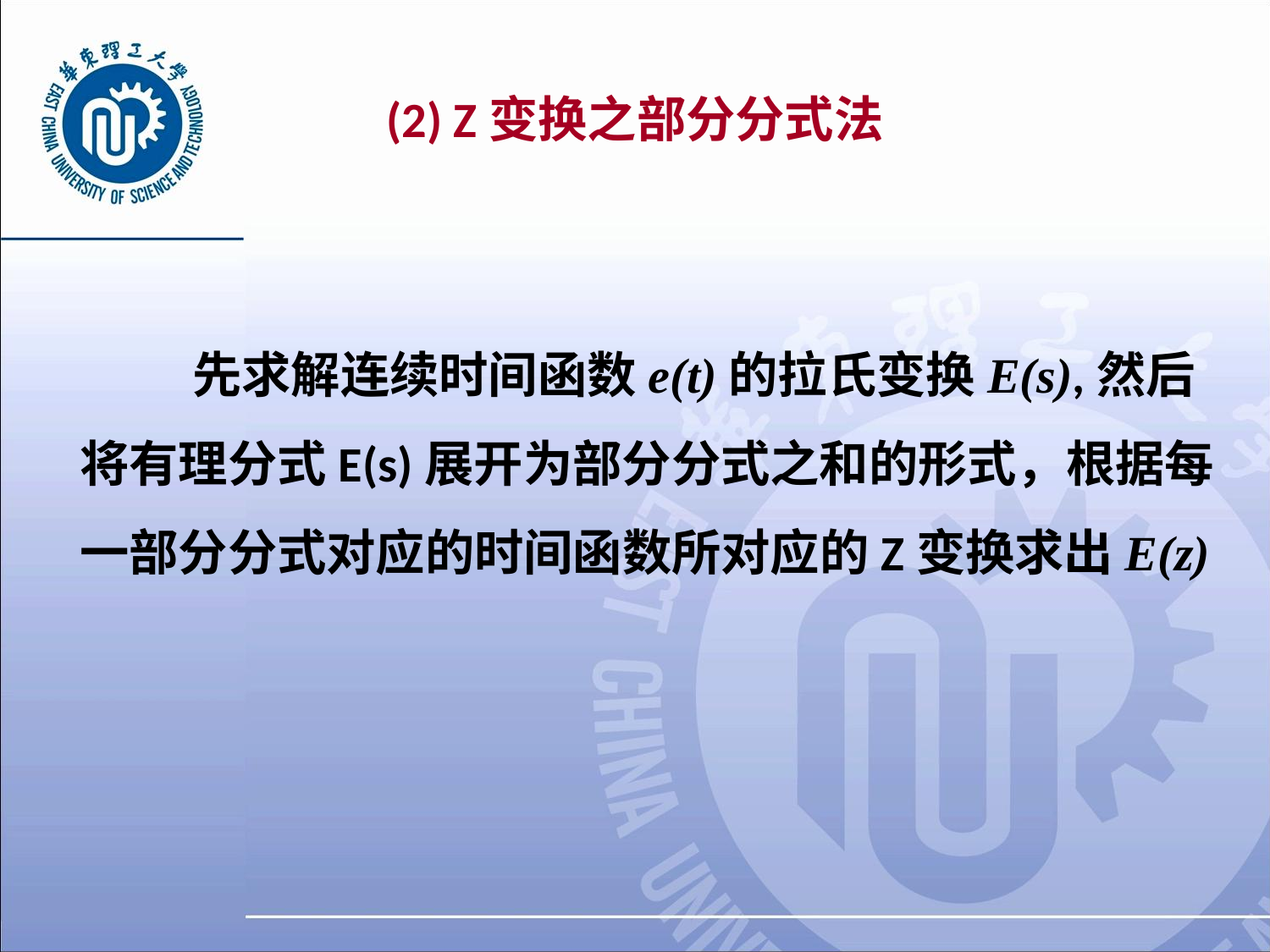

# (2) Z变换之部分分式法
         先求解连续时间函数e(t)的拉氏变换E(s),然后将有理分式E(s)展开为部分分式之和的形式，根据每一部分分式对应的时间函数所对应的Z变换求出E(z)